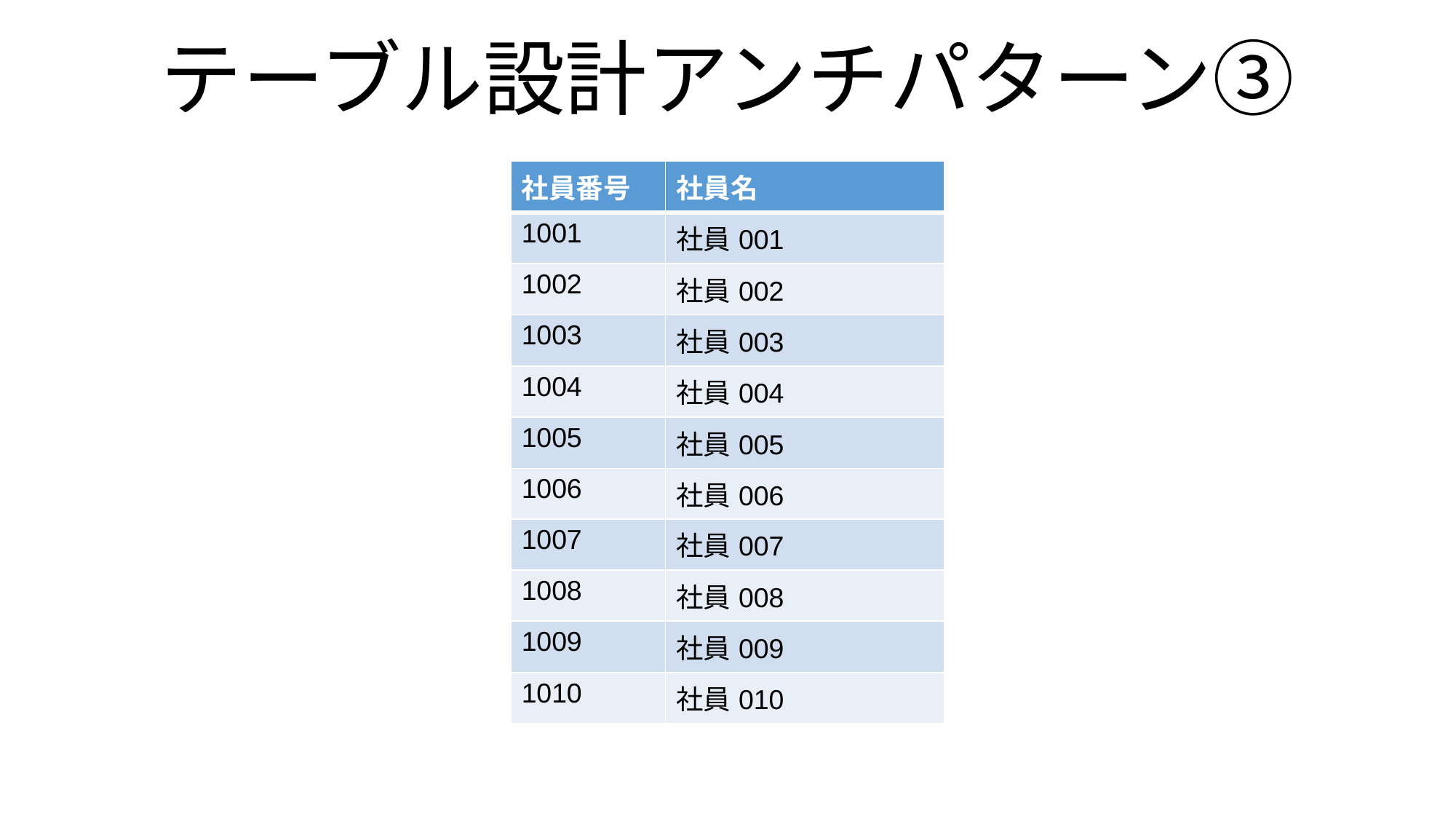

# テーブル設計アンチパターン③
| 社員番号 | 社員名 |
| --- | --- |
| 1001 | 社員001 |
| 1002 | 社員002 |
| 1003 | 社員003 |
| 1004 | 社員004 |
| 1005 | 社員005 |
| 1006 | 社員006 |
| 1007 | 社員007 |
| 1008 | 社員008 |
| 1009 | 社員009 |
| 1010 | 社員010 |